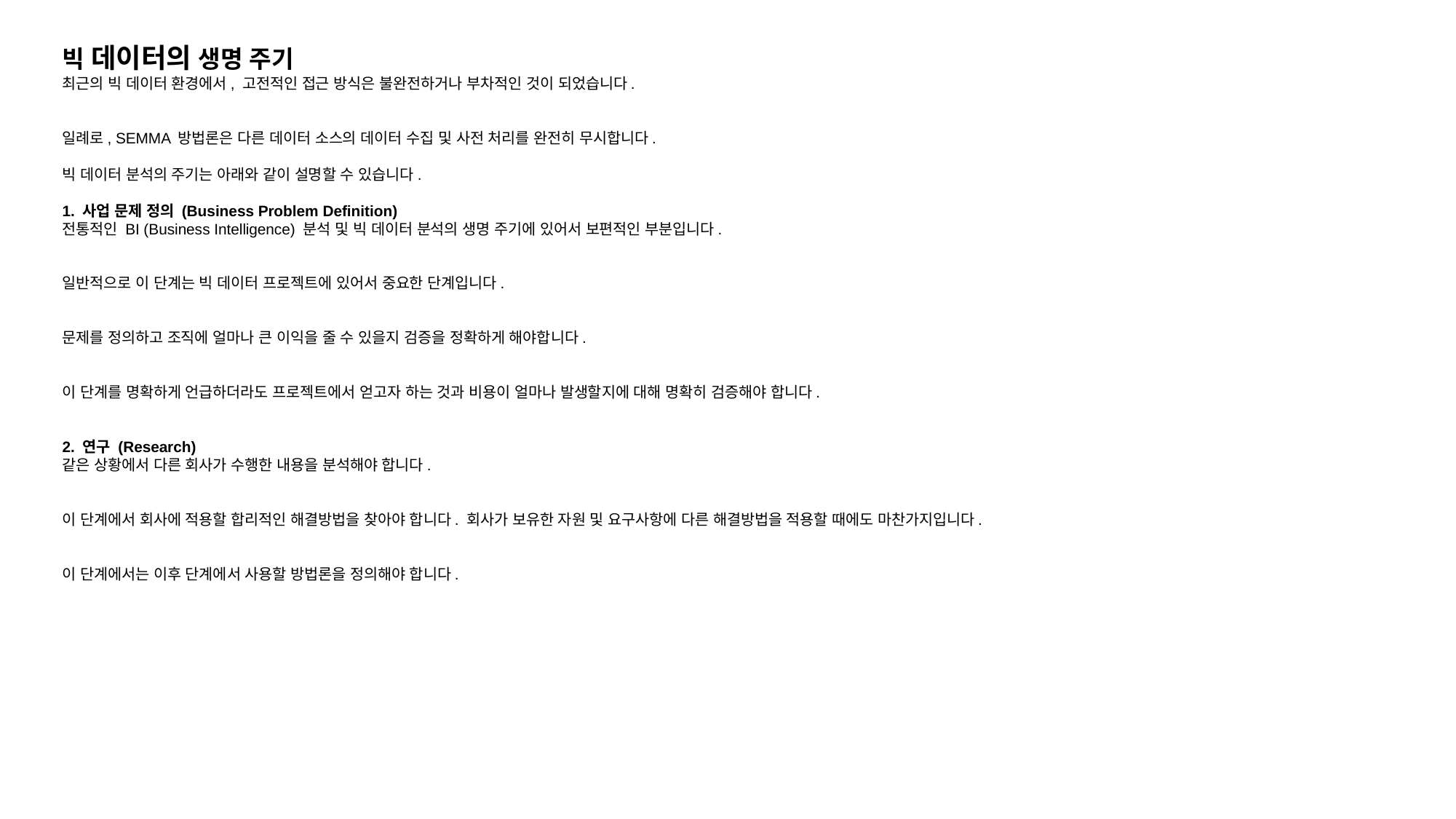

빅 데이터의 생명 주기
최근의 빅 데이터 환경에서, 고전적인 접근 방식은 불완전하거나 부차적인 것이 되었습니다.

일례로, SEMMA 방법론은 다른 데이터 소스의 데이터 수집 및 사전 처리를 완전히 무시합니다.

빅 데이터 분석의 주기는 아래와 같이 설명할 수 있습니다.
1. 사업 문제 정의 (Business Problem Definition)
전통적인 BI (Business Intelligence) 분석 및 빅 데이터 분석의 생명 주기에 있어서 보편적인 부분입니다.

일반적으로 이 단계는 빅 데이터 프로젝트에 있어서 중요한 단계입니다.

문제를 정의하고 조직에 얼마나 큰 이익을 줄 수 있을지 검증을 정확하게 해야합니다.

이 단계를 명확하게 언급하더라도 프로젝트에서 얻고자 하는 것과 비용이 얼마나 발생할지에 대해 명확히 검증해야 합니다.

2. 연구 (Research)
같은 상황에서 다른 회사가 수행한 내용을 분석해야 합니다.

이 단계에서 회사에 적용할 합리적인 해결방법을 찾아야 합니다. 회사가 보유한 자원 및 요구사항에 다른 해결방법을 적용할 때에도 마찬가지입니다.

이 단계에서는 이후 단계에서 사용할 방법론을 정의해야 합니다.